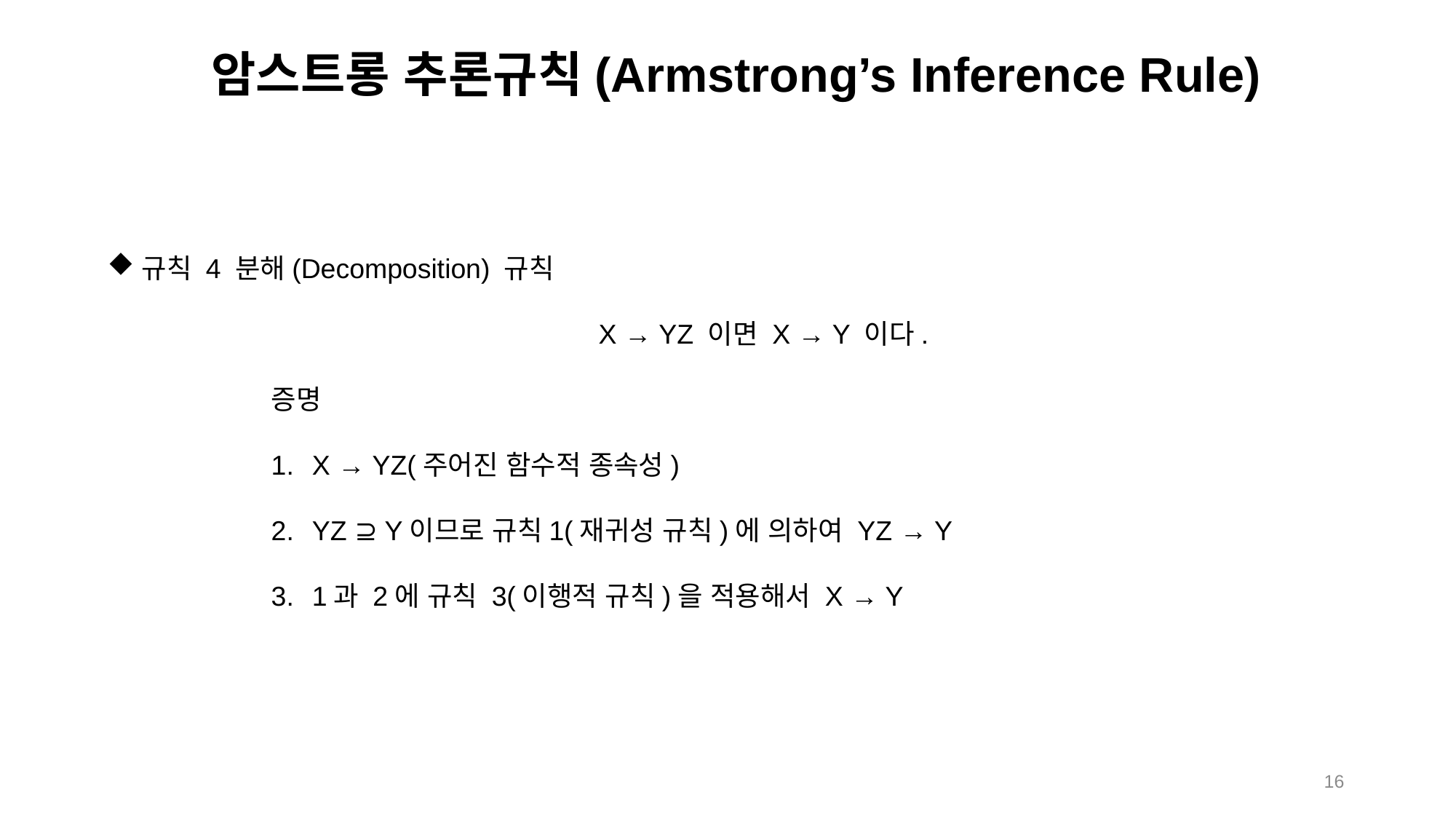

# 암스트롱 추론규칙(Armstrong’s Inference Rule)
규칙 4 분해(Decomposition) 규칙
	 	 	X → YZ 이면 X → Y 이다.
증명
X → YZ(주어진 함수적 종속성)
YZ ⊇ Y이므로 규칙1(재귀성 규칙)에 의하여 YZ → Y
1과 2에 규칙 3(이행적 규칙)을 적용해서 X → Y
16